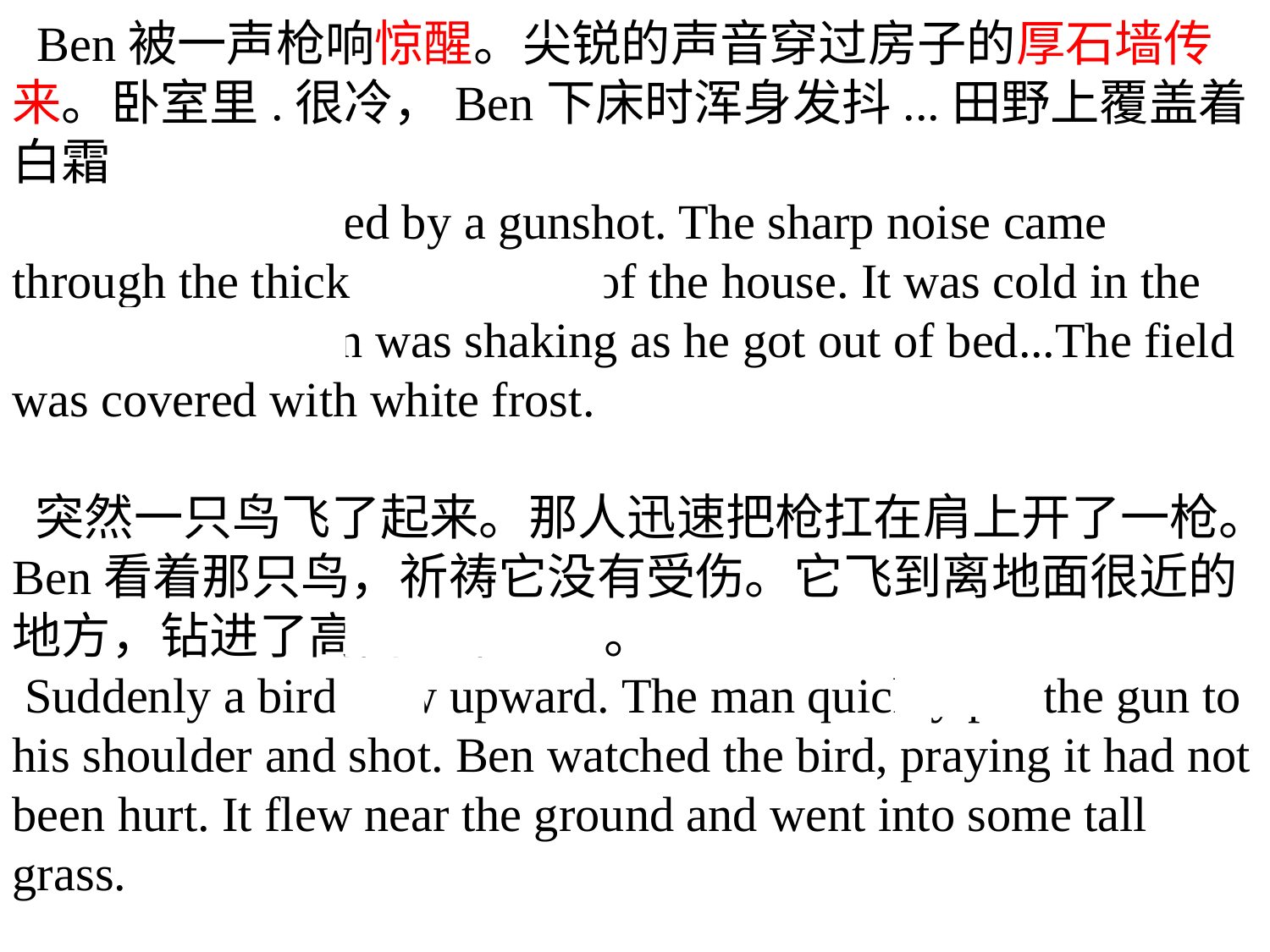

Ben被一声枪响惊醒。尖锐的声音穿过房子的厚石墙传来。卧室里.很冷，Ben下床时浑身发抖...田野上覆盖着白霜
Ben was awakened by a gunshot. The sharp noise came through the thick stone walls of the house. It was cold in the bedroom and Ben was shaking as he got out of bed...The field was covered with white frost.

 突然一只鸟飞了起来。那人迅速把枪扛在肩上开了一枪。Ben看着那只鸟，祈祷它没有受伤。它飞到离地面很近的地方，钻进了高高的草丛里。
 Suddenly a bird flew upward. The man quickly put the gun to his shoulder and shot. Ben watched the bird, praying it had not been hurt. It flew near the ground and went into some tall grass.